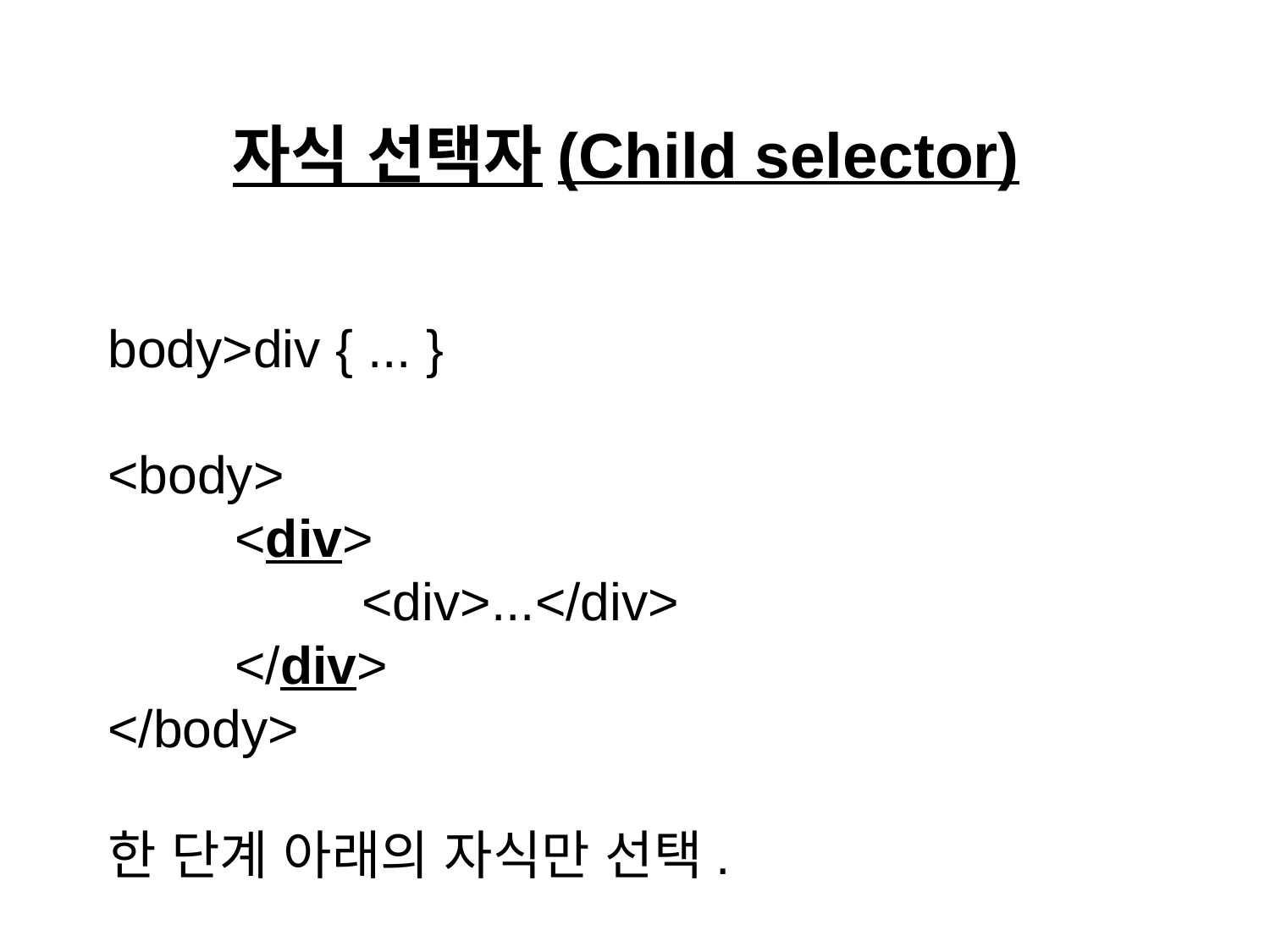

# 자식 선택자(Child selector)
body>div { ... }

<body>
	<div>
		<div>...</div>
	</div>
</body>

한 단계 아래의 자식만 선택.